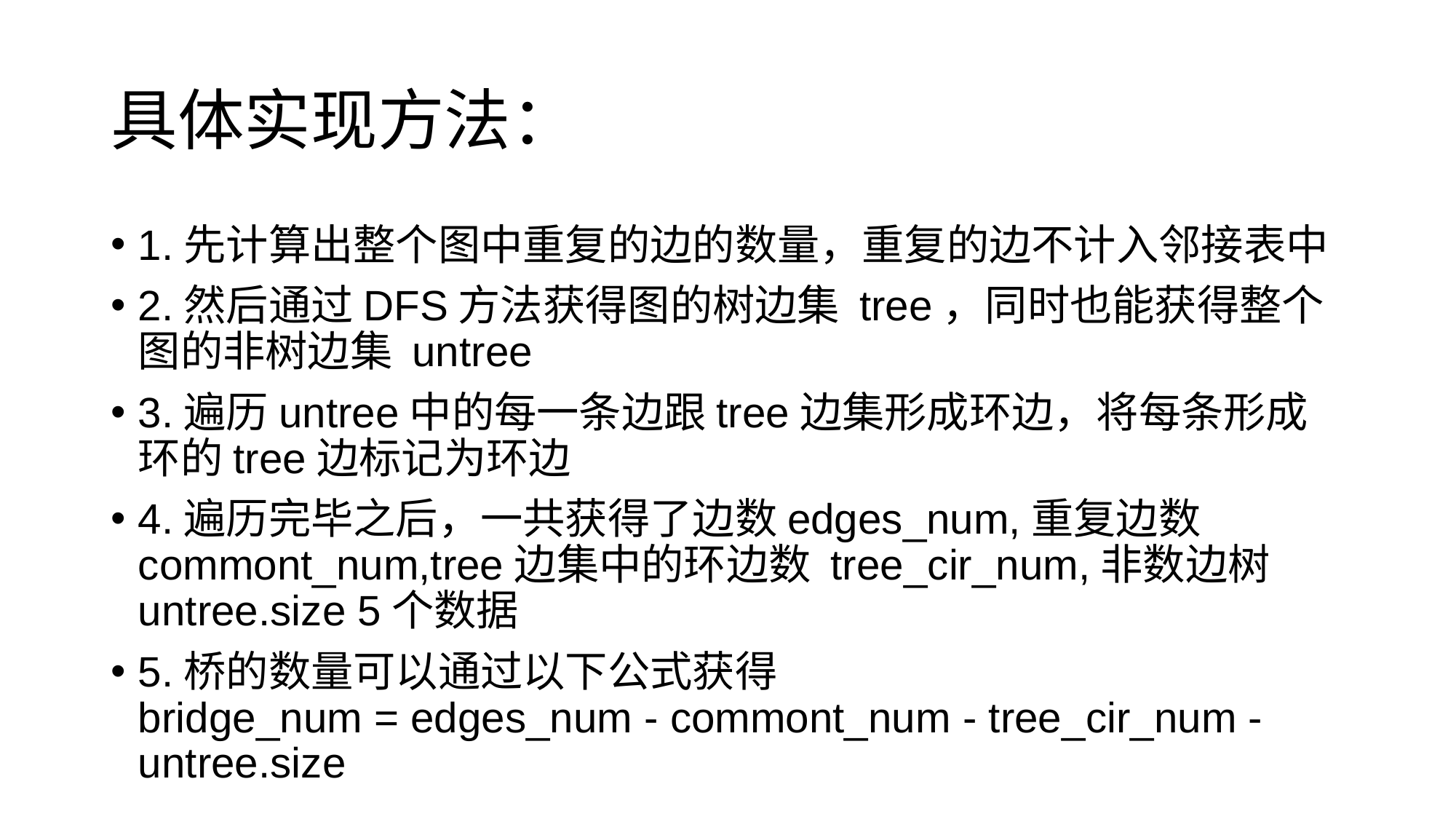

# 具体实现方法：
1.先计算出整个图中重复的边的数量，重复的边不计入邻接表中
2.然后通过DFS方法获得图的树边集 tree，同时也能获得整个图的非树边集 untree
3.遍历untree中的每一条边跟tree边集形成环边，将每条形成环的tree边标记为环边
4.遍历完毕之后，一共获得了边数edges_num,重复边数commont_num,tree边集中的环边数 tree_cir_num,非数边树 untree.size 5个数据
5.桥的数量可以通过以下公式获得
bridge_num = edges_num - commont_num - tree_cir_num - untree.size